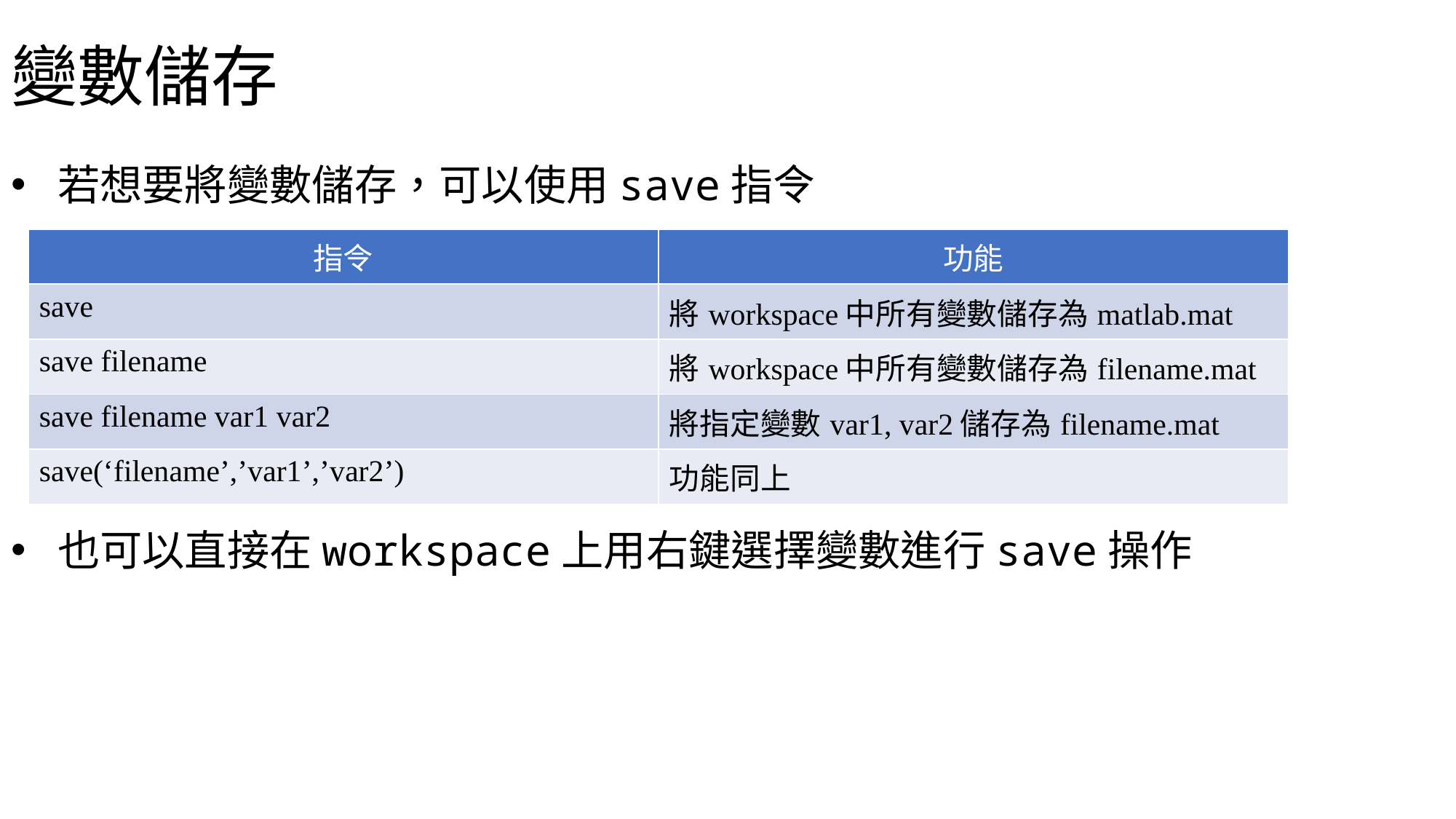

# 變數儲存
 若想要將變數儲存，可以使用save指令

 也可以直接在workspace上用右鍵選擇變數進行save操作

| 指令 | 功能 |
| --- | --- |
| save | 將workspace中所有變數儲存為matlab.mat |
| save filename | 將workspace中所有變數儲存為filename.mat |
| save filename var1 var2 | 將指定變數var1, var2儲存為filename.mat |
| save(‘filename’,’var1’,’var2’) | 功能同上 |